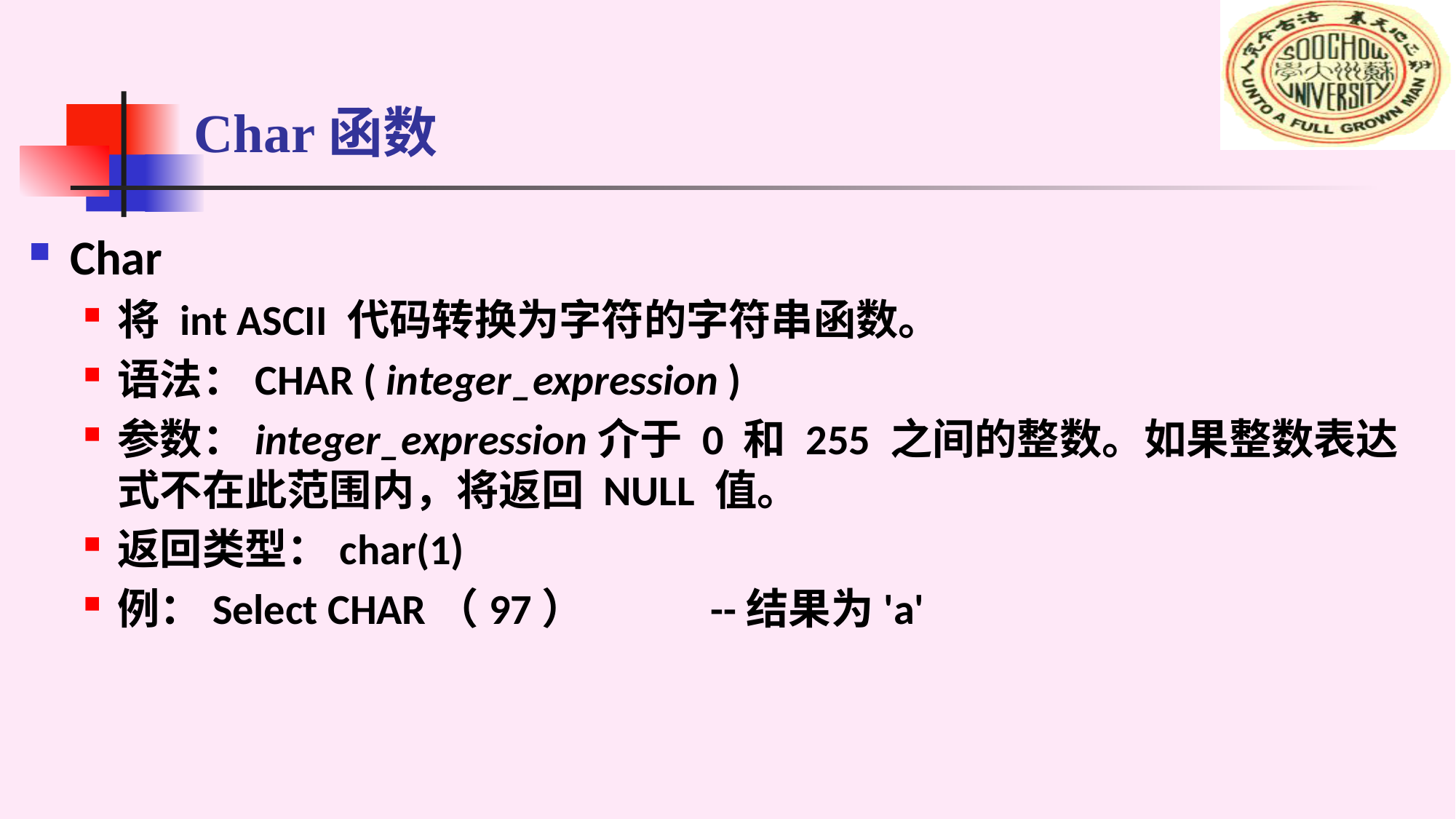

# Char函数
Char
将 int ASCII 代码转换为字符的字符串函数。
语法：CHAR ( integer_expression )
参数：integer_expression介于 0 和 255 之间的整数。如果整数表达式不在此范围内，将返回 NULL 值。
返回类型：char(1)
例：Select CHAR（97）            --结果为'a'